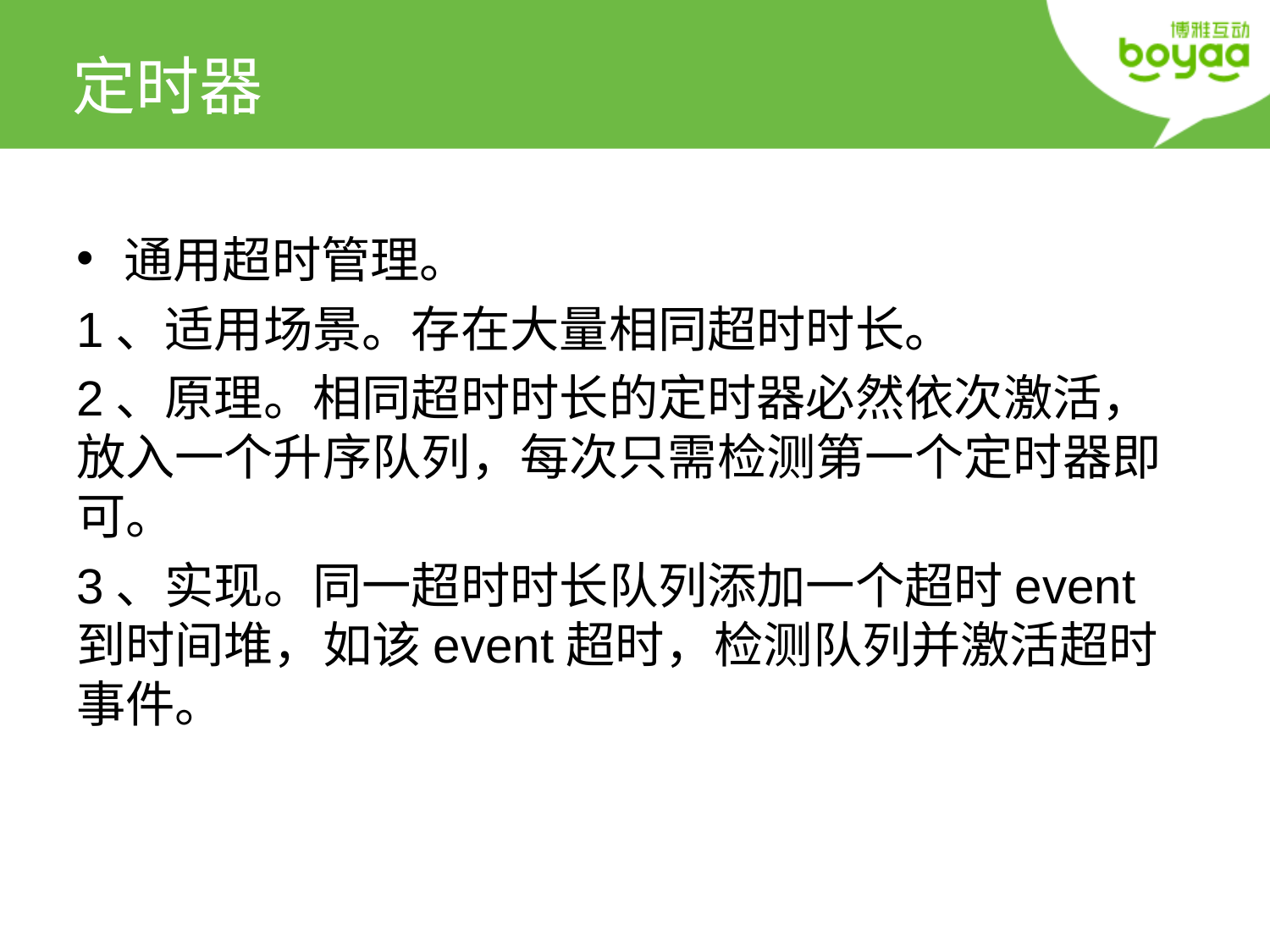

# 定时器
通用超时管理。
1、适用场景。存在大量相同超时时长。
2、原理。相同超时时长的定时器必然依次激活，放入一个升序队列，每次只需检测第一个定时器即可。
3、实现。同一超时时长队列添加一个超时event到时间堆，如该event超时，检测队列并激活超时事件。